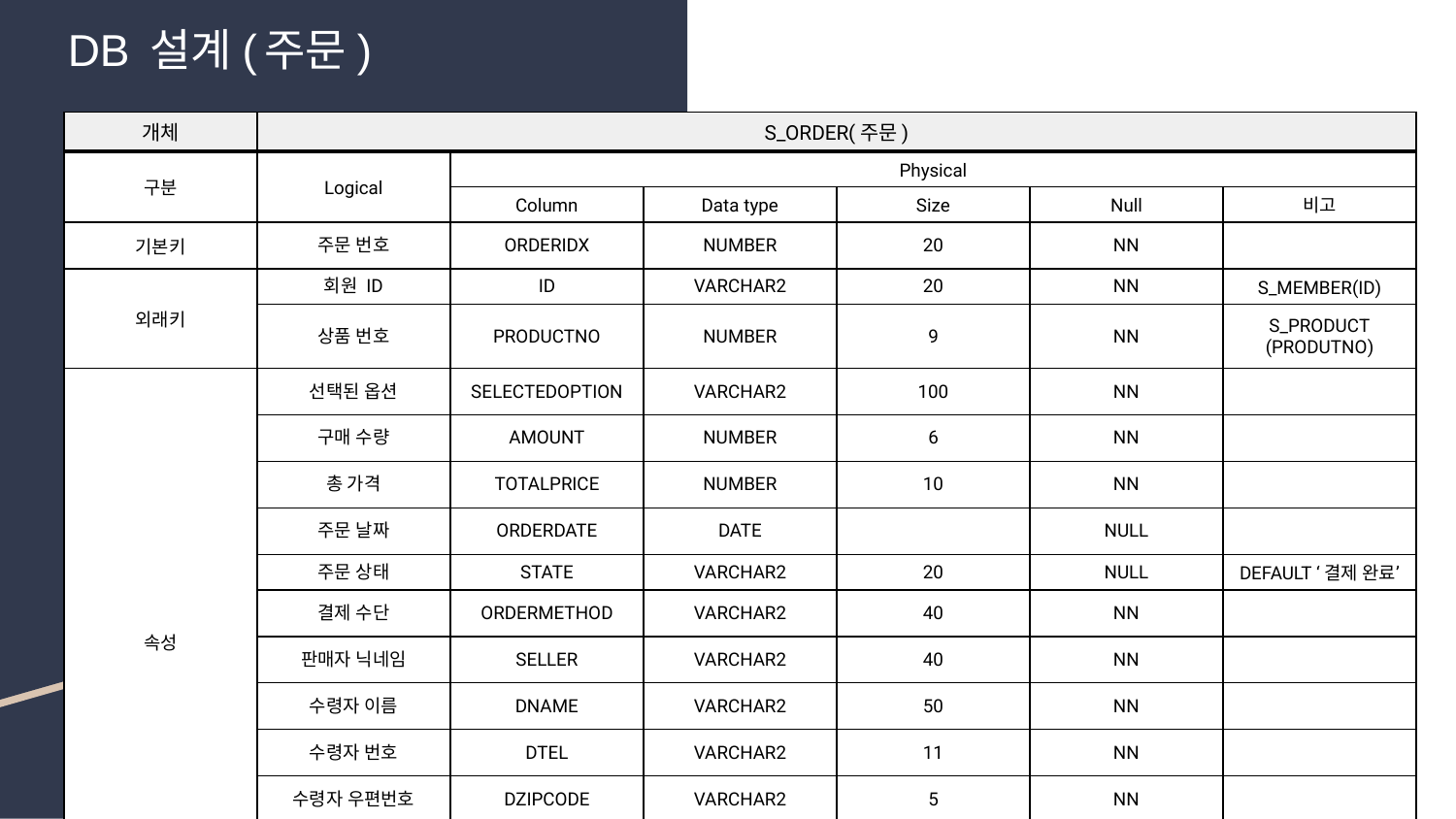

# DB 설계(주문)
| 개체 | S\_ORDER(주문) |  |  |  |  |  |
| --- | --- | --- | --- | --- | --- | --- |
| 구분 | Logical | Physical |  |  |  |  |
|  |  | Column | Data type | Size | Null | 비고 |
| 기본키 | 주문 번호 | ORDERIDX | NUMBER | 20 | NN |  |
| 외래키 | 회원 ID | ID | VARCHAR2 | 20 | NN | S\_MEMBER(ID) |
|  | 상품 번호 | PRODUCTNO | NUMBER | 9 | NN | S\_PRODUCT (PRODUTNO) |
| 속성 | 선택된 옵션 | SELECTEDOPTION | VARCHAR2 | 100 | NN |  |
|  | 구매 수량 | AMOUNT | NUMBER | 6 | NN |  |
|  | 총 가격 | TOTALPRICE | NUMBER | 10 | NN |  |
|  | 주문 날짜 | ORDERDATE | DATE |  | NULL |  |
|  | 주문 상태 | STATE | VARCHAR2 | 20 | NULL | DEFAULT ‘결제 완료’ |
|  | 결제 수단 | ORDERMETHOD | VARCHAR2 | 40 | NN |  |
|  | 판매자 닉네임 | SELLER | VARCHAR2 | 40 | NN |  |
|  | 수령자 이름 | DNAME | VARCHAR2 | 50 | NN |  |
|  | 수령자 번호 | DTEL | VARCHAR2 | 11 | NN |  |
|  | 수령자 우편번호 | DZIPCODE | VARCHAR2 | 5 | NN |  |
|  | 수령자 주소 | DADDRESS | VARCHAR2 | 200 | NN |  |
|  | 수령자 상세주소 | DDETAILADDR | VARCHAR2 | 50 | NN |  |